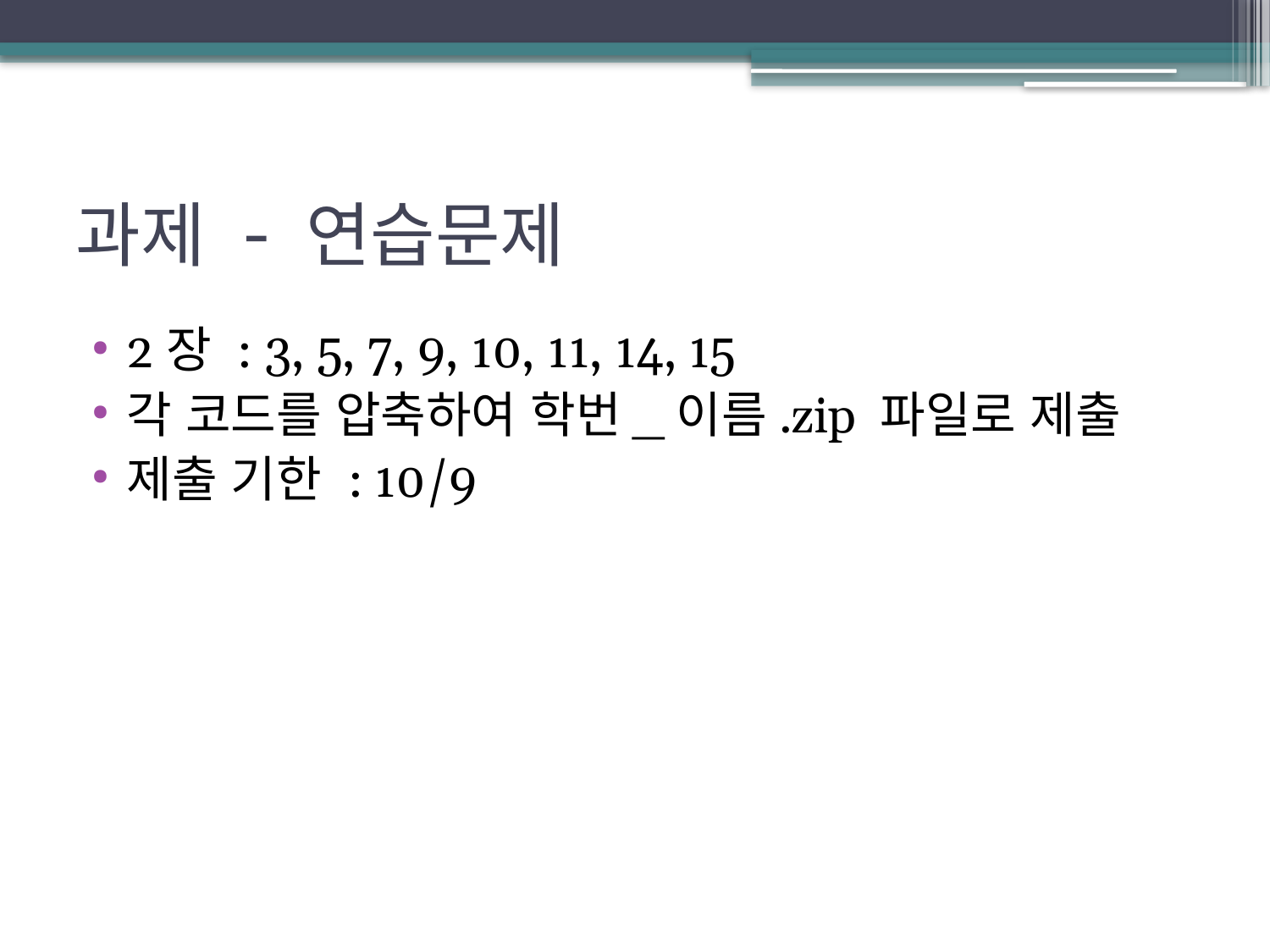

# 과제 - 연습문제
2장 : 3, 5, 7, 9, 10, 11, 14, 15
각 코드를 압축하여 학번_이름.zip 파일로 제출
제출 기한 : 10/9